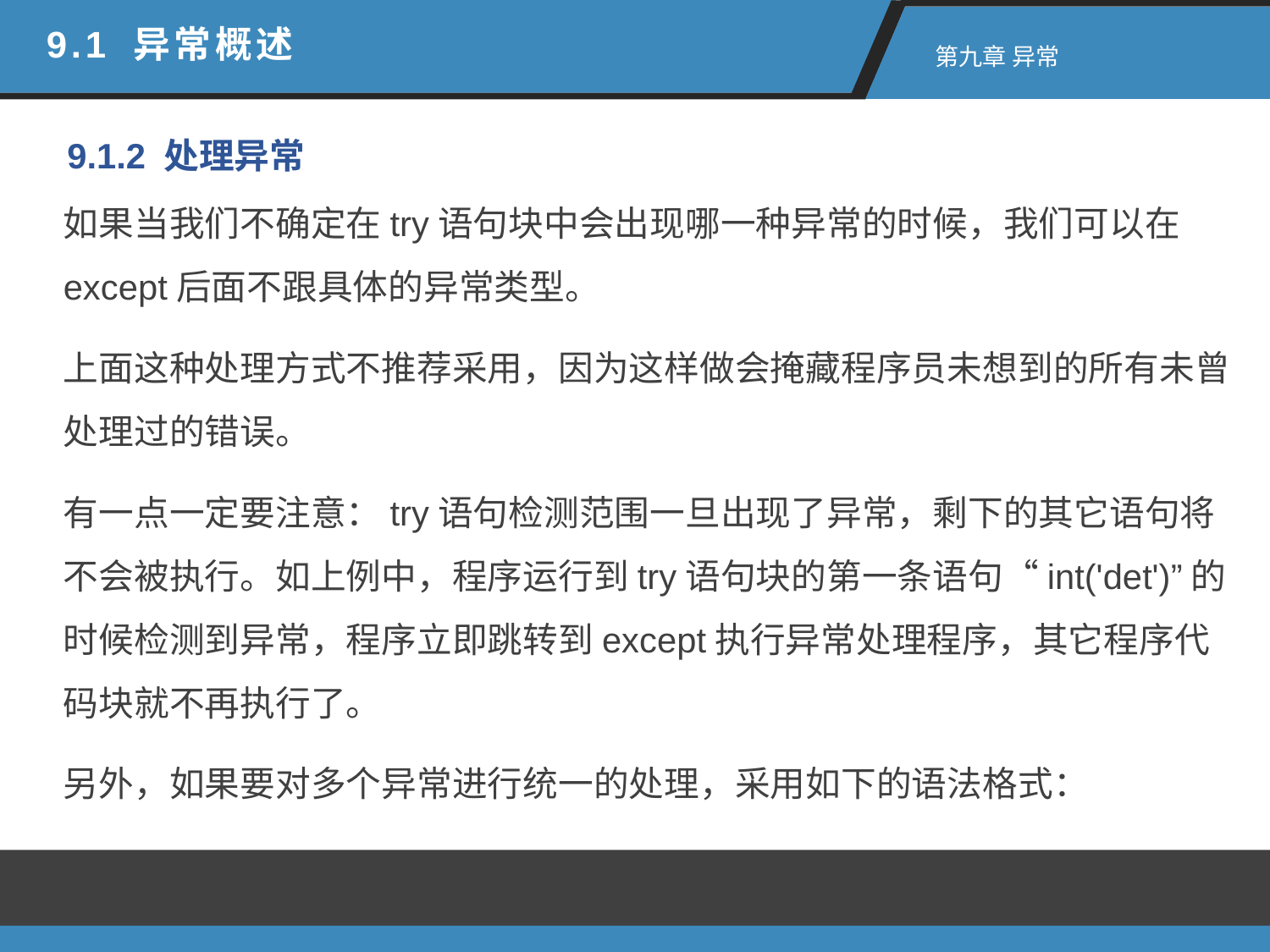

9.1 异常概述
  第九章 异常
9.1.2 处理异常
如果当我们不确定在try语句块中会出现哪一种异常的时候，我们可以在except后面不跟具体的异常类型。
上面这种处理方式不推荐采用，因为这样做会掩藏程序员未想到的所有未曾处理过的错误。
有一点一定要注意：try语句检测范围一旦出现了异常，剩下的其它语句将不会被执行。如上例中，程序运行到try语句块的第一条语句“int('det')”的时候检测到异常，程序立即跳转到except执行异常处理程序，其它程序代码块就不再执行了。
另外，如果要对多个异常进行统一的处理，采用如下的语法格式：